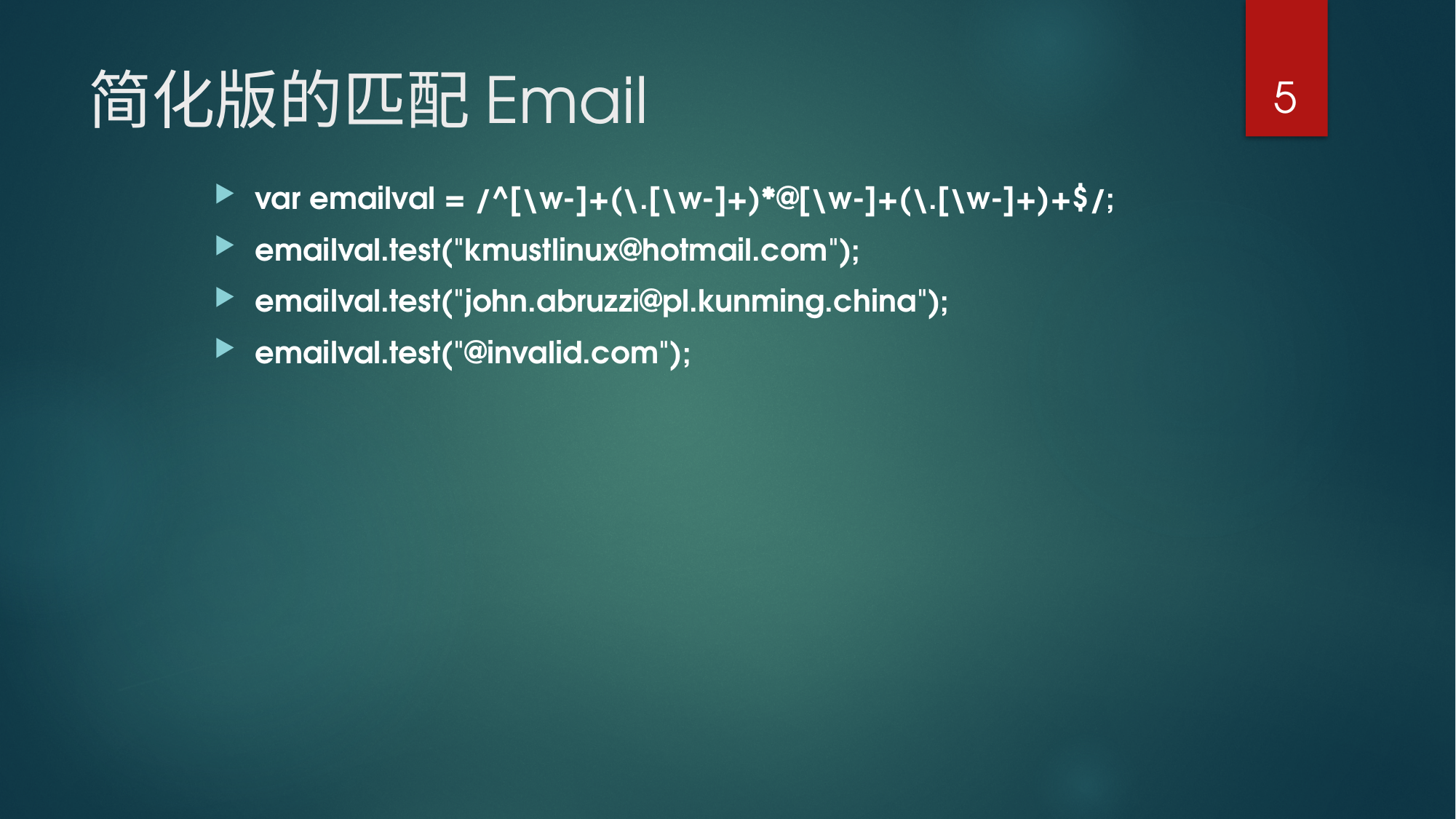

5
# 简化版的匹配Email
var emailval = /^[\w-]+(\.[\w-]+)*@[\w-]+(\.[\w-]+)+$/;
emailval.test("kmustlinux@hotmail.com");
emailval.test("john.abruzzi@pl.kunming.china");
emailval.test("@invalid.com");